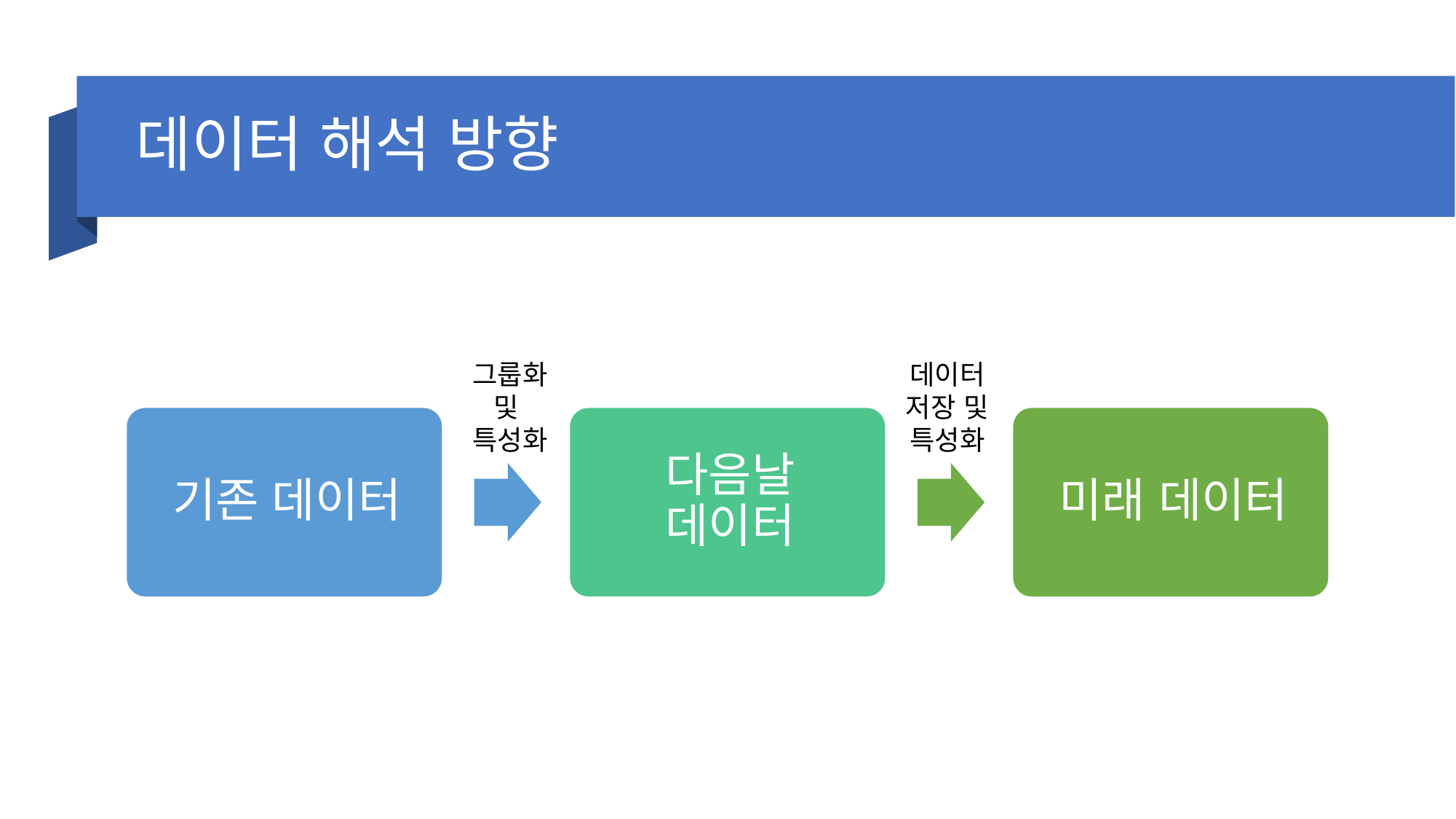

# 데이터 해석 방향

기존 데이터

다음날 데이터

미래 데이터
그룹화
및
특성화
데이터
저장 및
특성화